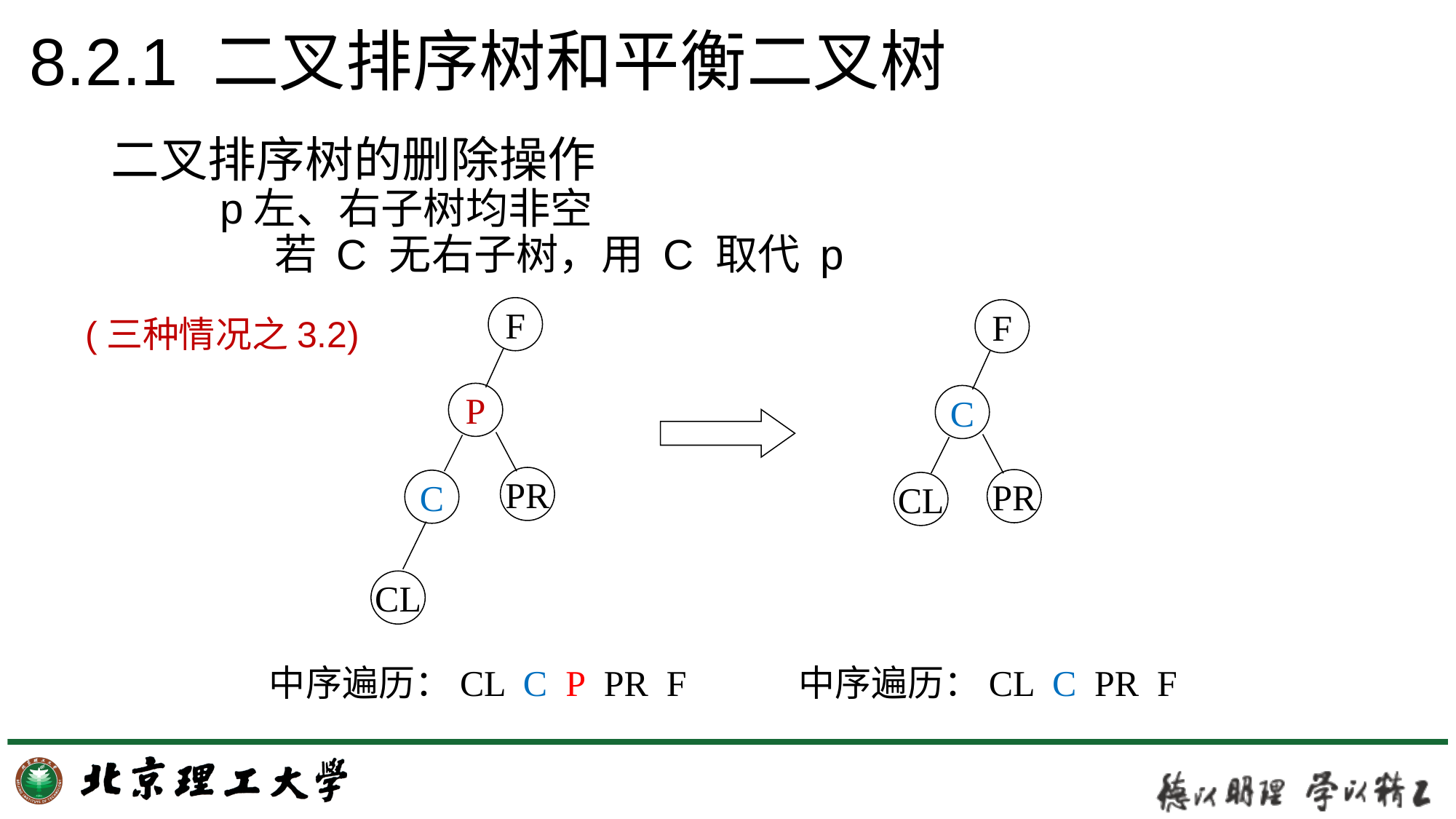

# 8.2.1 二叉排序树和平衡二叉树
二叉排序树的删除操作
p左、右子树均非空
若 C 无右子树，用 C 取代 p
F

P

PR
C

CL
F

C

PR
CL
(三种情况之3.2)

中序遍历：CL  C  PR  F
中序遍历：CL  C  P  PR  F